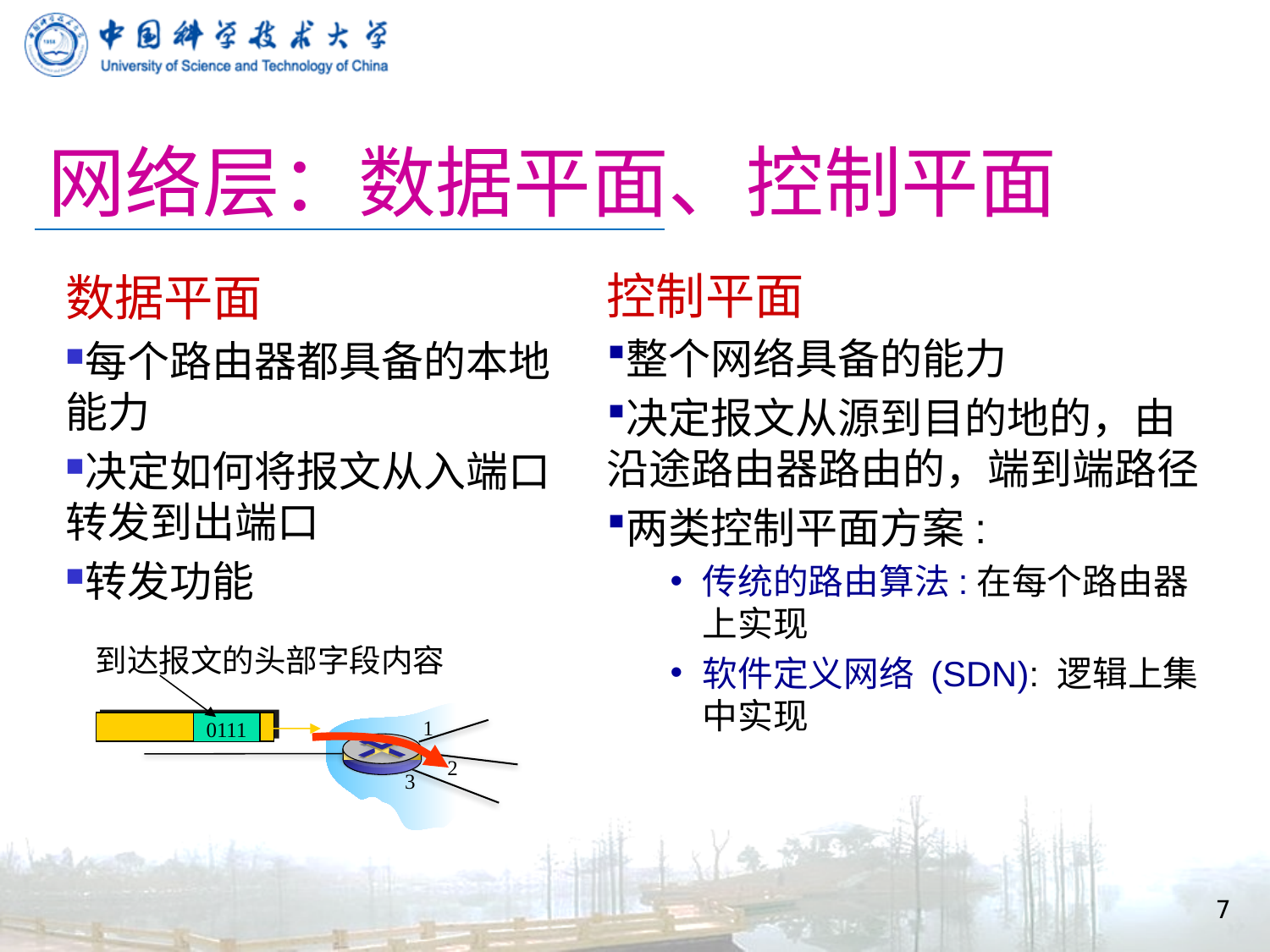

# 网络层：数据平面、控制平面
控制平面
整个网络具备的能力
决定报文从源到目的地的，由沿途路由器路由的，端到端路径
两类控制平面方案:
传统的路由算法:在每个路由器上实现
软件定义网络 (SDN): 逻辑上集中实现

数据平面
每个路由器都具备的本地能力
决定如何将报文从入端口转发到出端口
转发功能

到达报文的头部字段内容

0111

1

2
3
7